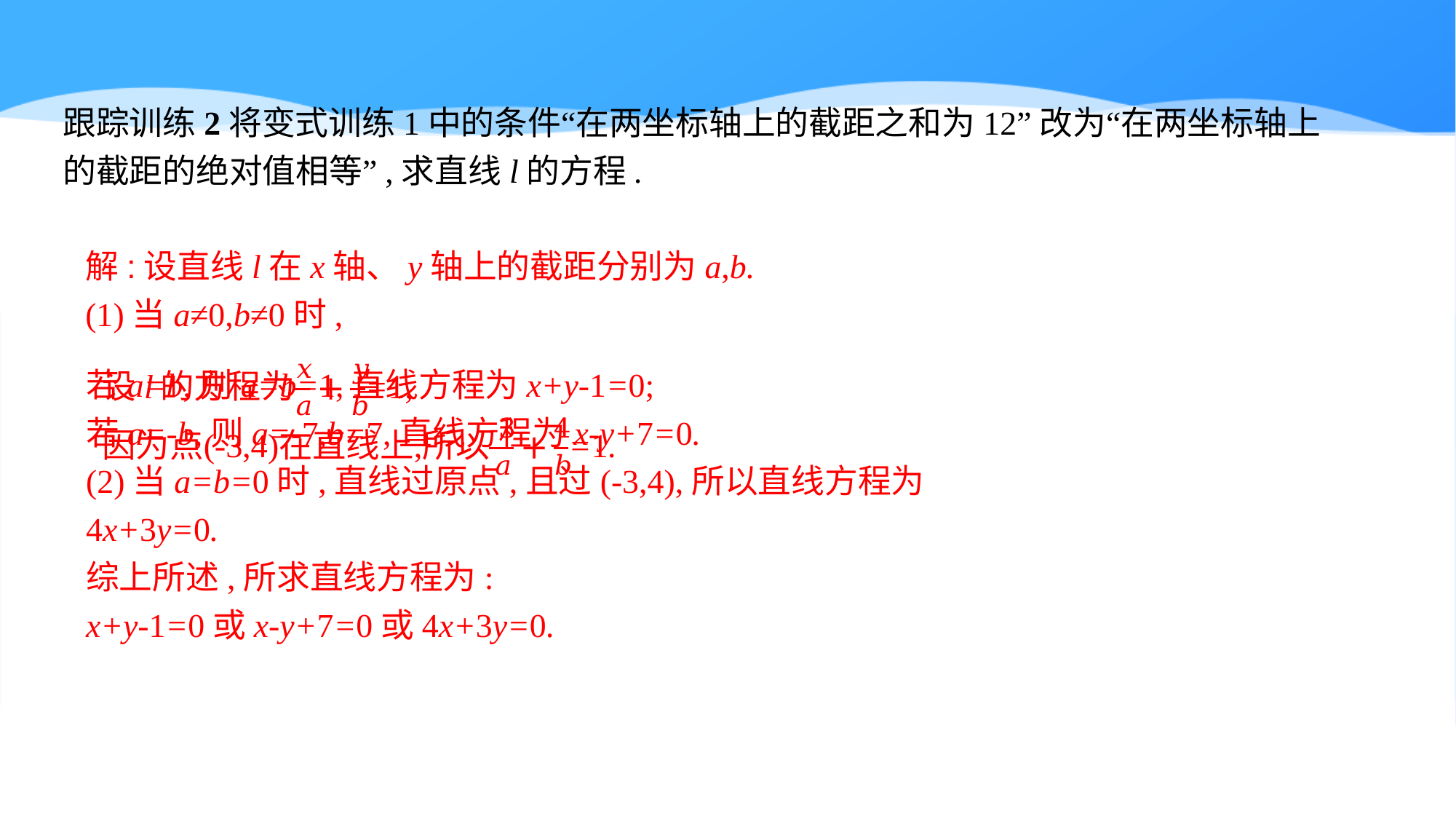

跟踪训练2将变式训练1中的条件“在两坐标轴上的截距之和为12”改为“在两坐标轴上的截距的绝对值相等”,求直线l的方程.
解:设直线l在x轴、y轴上的截距分别为a,b.
(1)当a≠0,b≠0时,
若a=b,则a=b=1,直线方程为x+y-1=0;
若a=-b,则a=-7,b=7,直线方程为x-y+7=0.
(2)当a=b=0时,直线过原点,且过(-3,4),所以直线方程为4x+3y=0.
综上所述,所求直线方程为:
x+y-1=0或x-y+7=0或4x+3y=0.